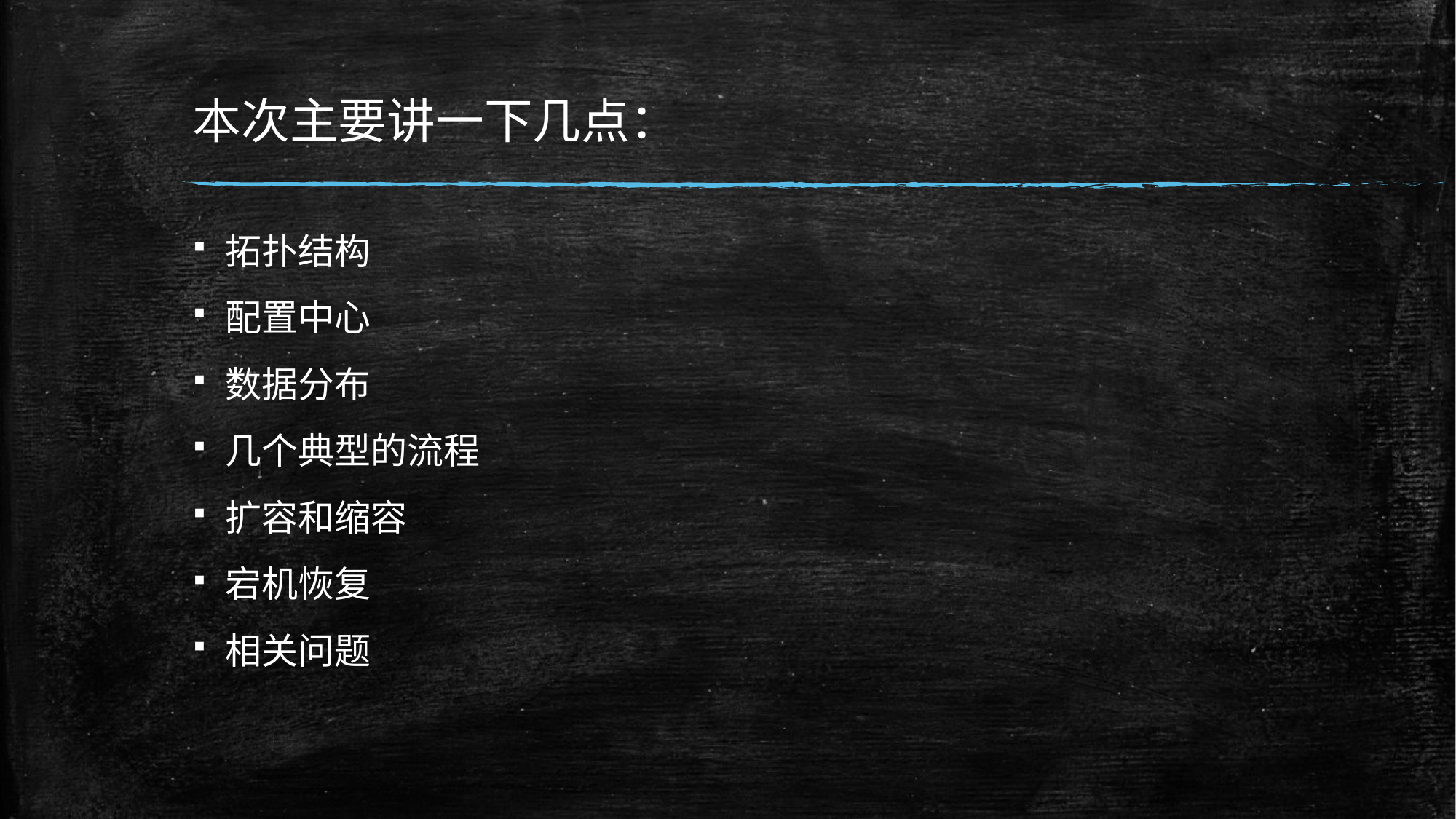

# 本次主要讲一下几点：
拓扑结构
配置中心
数据分布
几个典型的流程
扩容和缩容
宕机恢复
相关问题